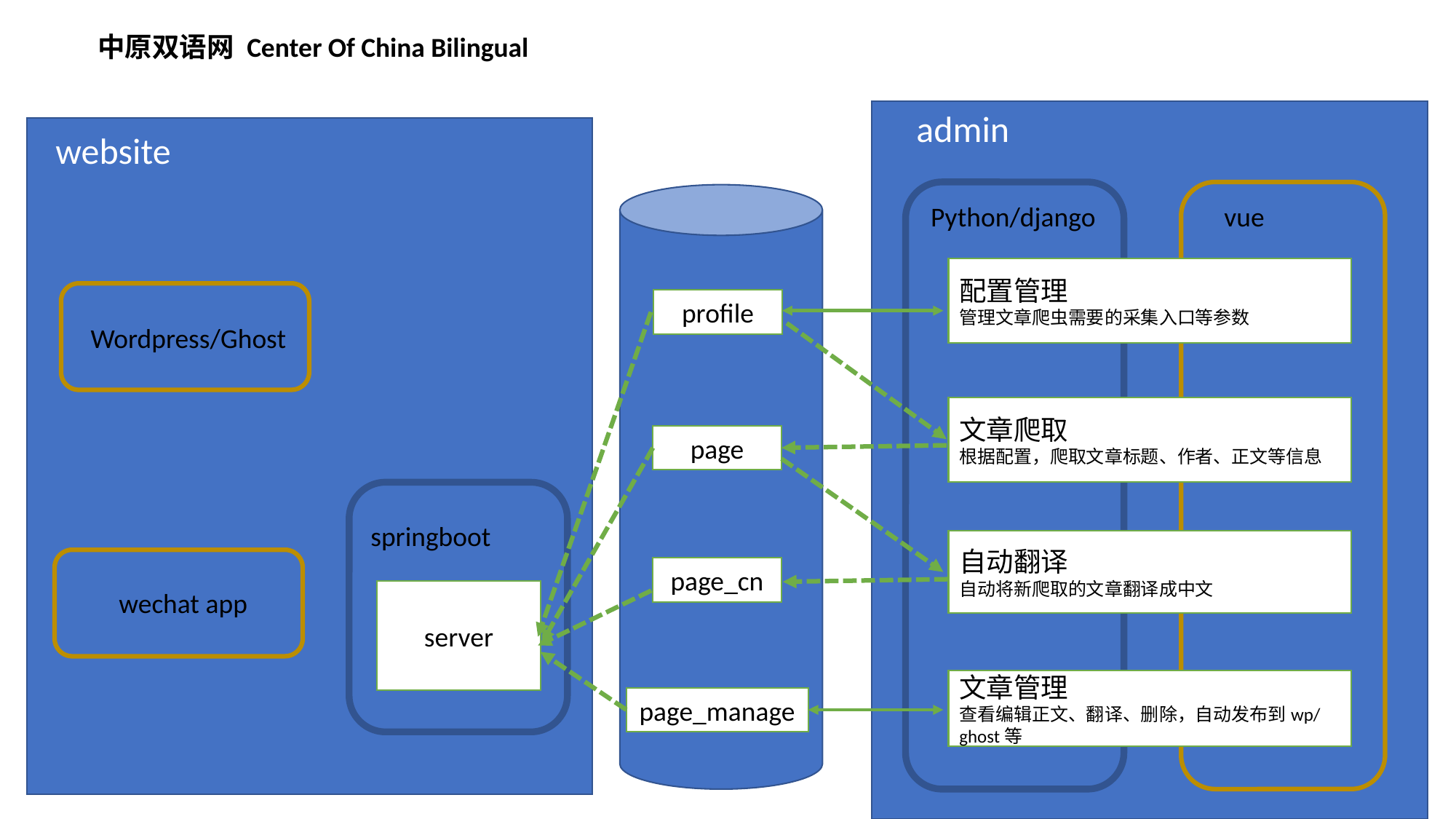

中原双语网 Center Of China Bilingual

admin

Python/django
vue
配置管理
管理文章爬虫需要的采集入口等参数
profile
文章爬取
根据配置，爬取文章标题、作者、正文等信息
page
自动翻译
自动将新爬取的文章翻译成中文
page_cn
文章管理
查看编辑正文、翻译、删除，自动发布到wp/ghost等
page_manage

website

Wordpress/Ghost

springboot

wechat app
server